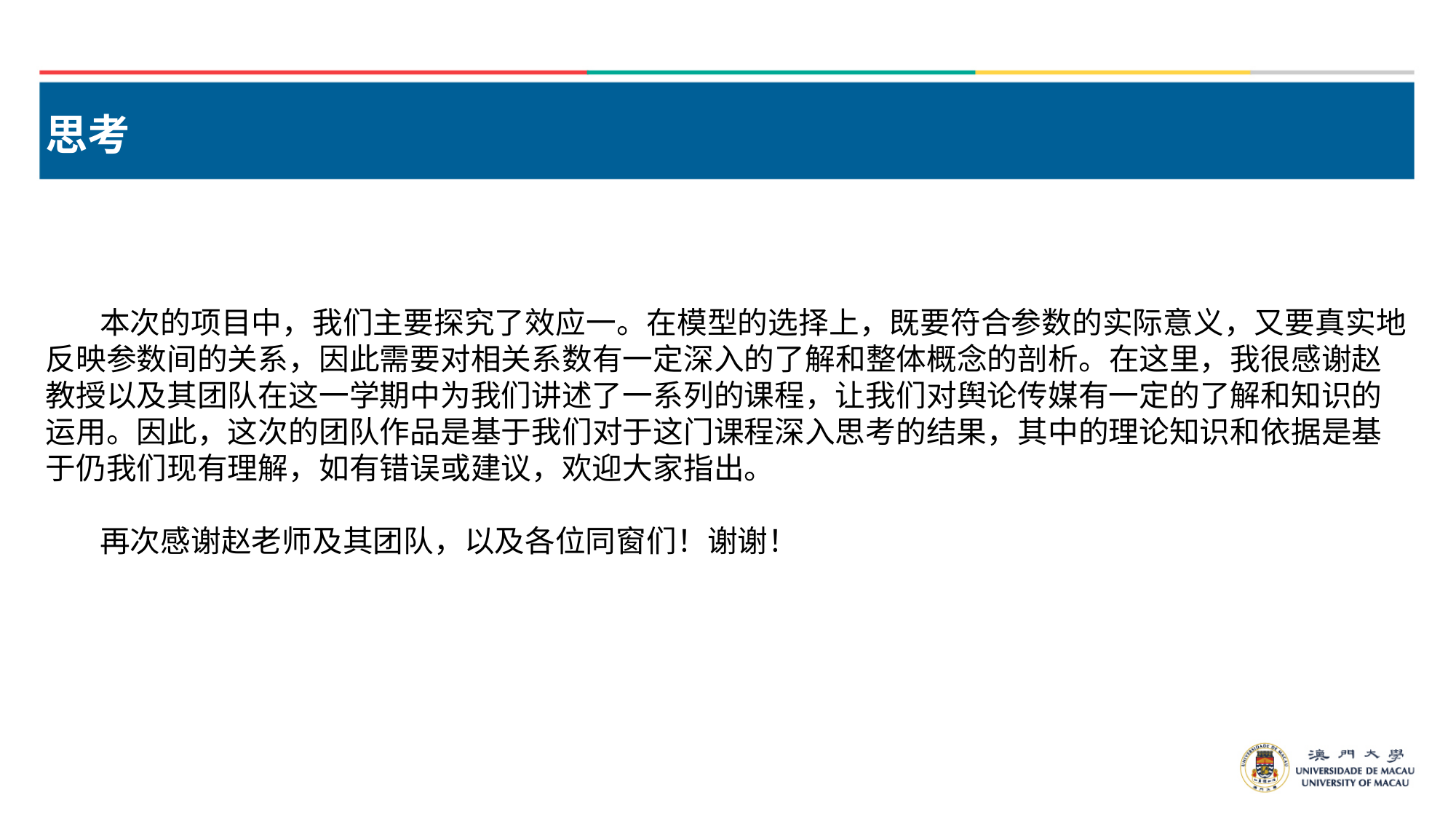

思考
       本次的项目中，我们主要探究了效应一。在模型的选择上，既要符合参数的实际意义，又要真实地反映参数间的关系，因此需要对相关系数有一定深入的了解和整体概念的剖析。在这里，我很感谢赵教授以及其团队在这一学期中为我们讲述了一系列的课程，让我们对舆论传媒有一定的了解和知识的运用。因此，这次的团队作品是基于我们对于这门课程深入思考的结果，其中的理论知识和依据是基于仍我们现有理解，如有错误或建议，欢迎大家指出。

       再次感谢赵老师及其团队，以及各位同窗们！谢谢！